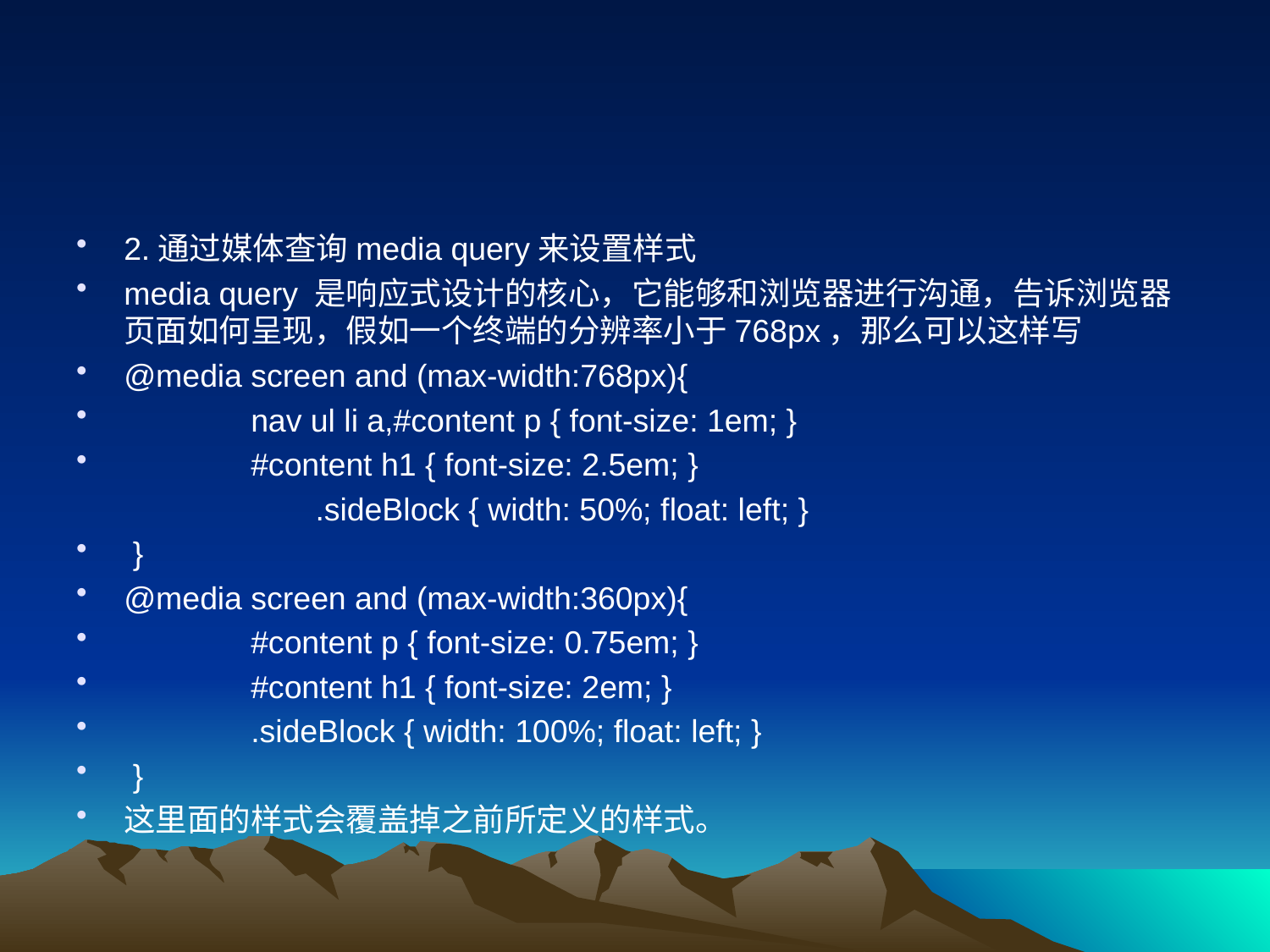

#
2.通过媒体查询media query来设置样式
media query 是响应式设计的核心，它能够和浏览器进行沟通，告诉浏览器页面如何呈现，假如一个终端的分辨率小于768px，那么可以这样写
@media screen and (max-width:768px){
	nav ul li a,#content p { font-size: 1em; }
	#content h1 { font-size: 2.5em; }
		 .sideBlock { width: 50%; float: left; }
 }
@media screen and (max-width:360px){
	#content p { font-size: 0.75em; }
	#content h1 { font-size: 2em; }
	.sideBlock { width: 100%; float: left; }
 }
这里面的样式会覆盖掉之前所定义的样式。